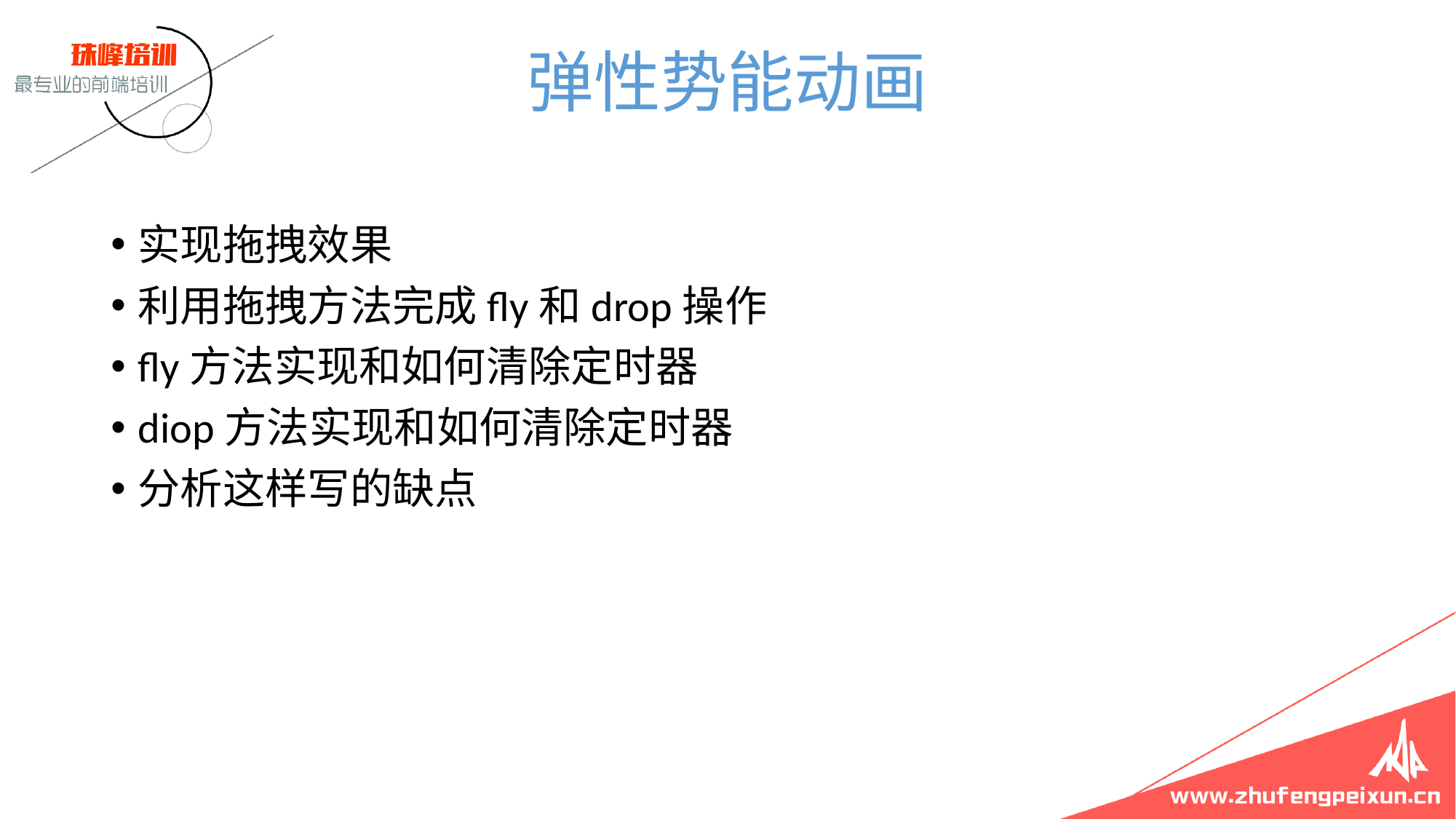

# 弹性势能动画
实现拖拽效果
利用拖拽方法完成fly和drop操作
fly方法实现和如何清除定时器
diop方法实现和如何清除定时器
分析这样写的缺点